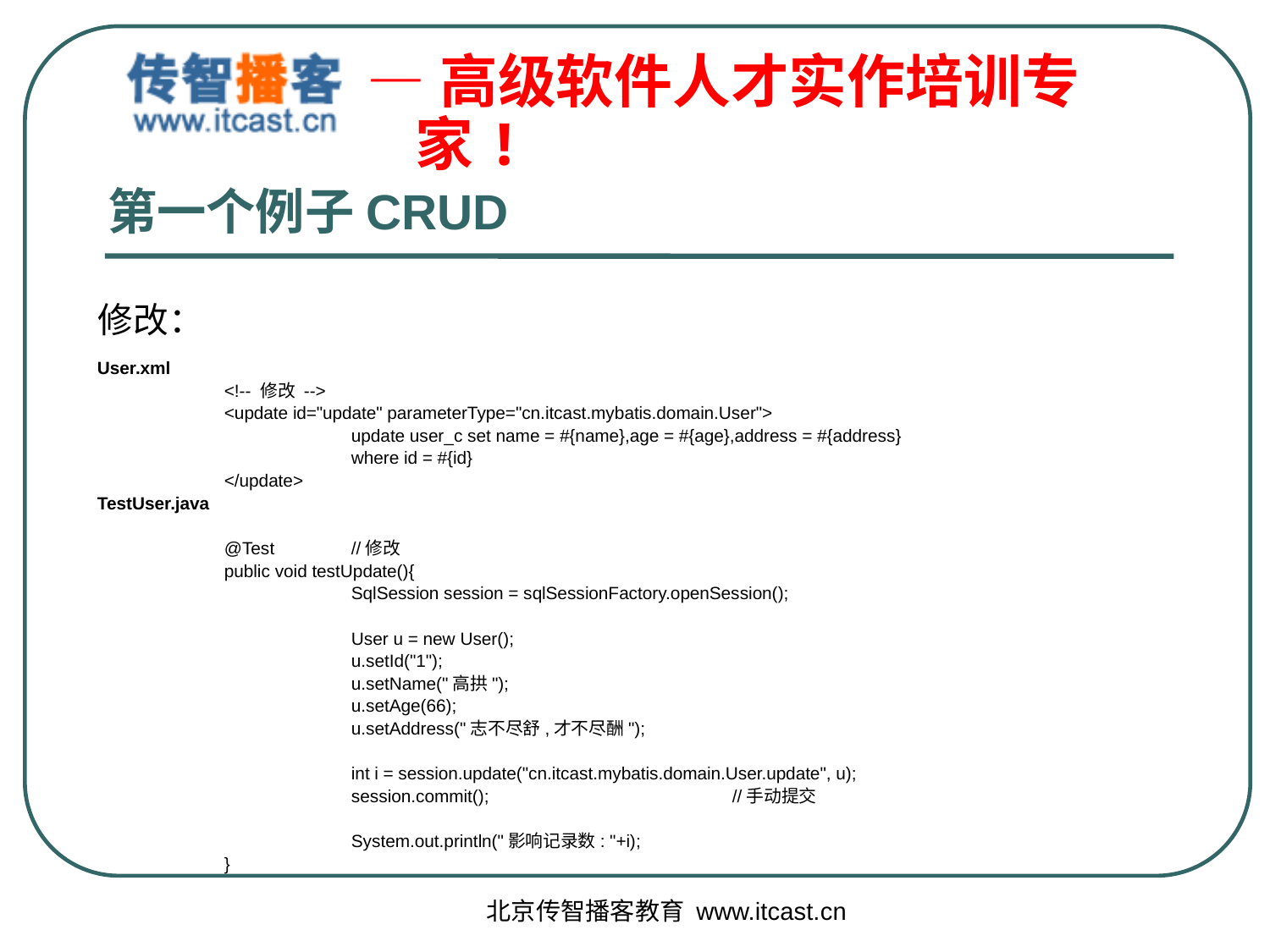

# 第一个例子CRUD
修改：
User.xml
	<!-- 修改 -->
	<update id="update" parameterType="cn.itcast.mybatis.domain.User">
		update user_c set name = #{name},age = #{age},address = #{address}
		where id = #{id}
	</update>
TestUser.java

	@Test	//修改
	public void testUpdate(){
		SqlSession session = sqlSessionFactory.openSession();

		User u = new User();
		u.setId("1");
		u.setName("高拱");
		u.setAge(66);
		u.setAddress("志不尽舒,才不尽酬");

		int i = session.update("cn.itcast.mybatis.domain.User.update", u);
		session.commit();		//手动提交

		System.out.println("影响记录数: "+i);
	}
北京传智播客教育 www.itcast.cn